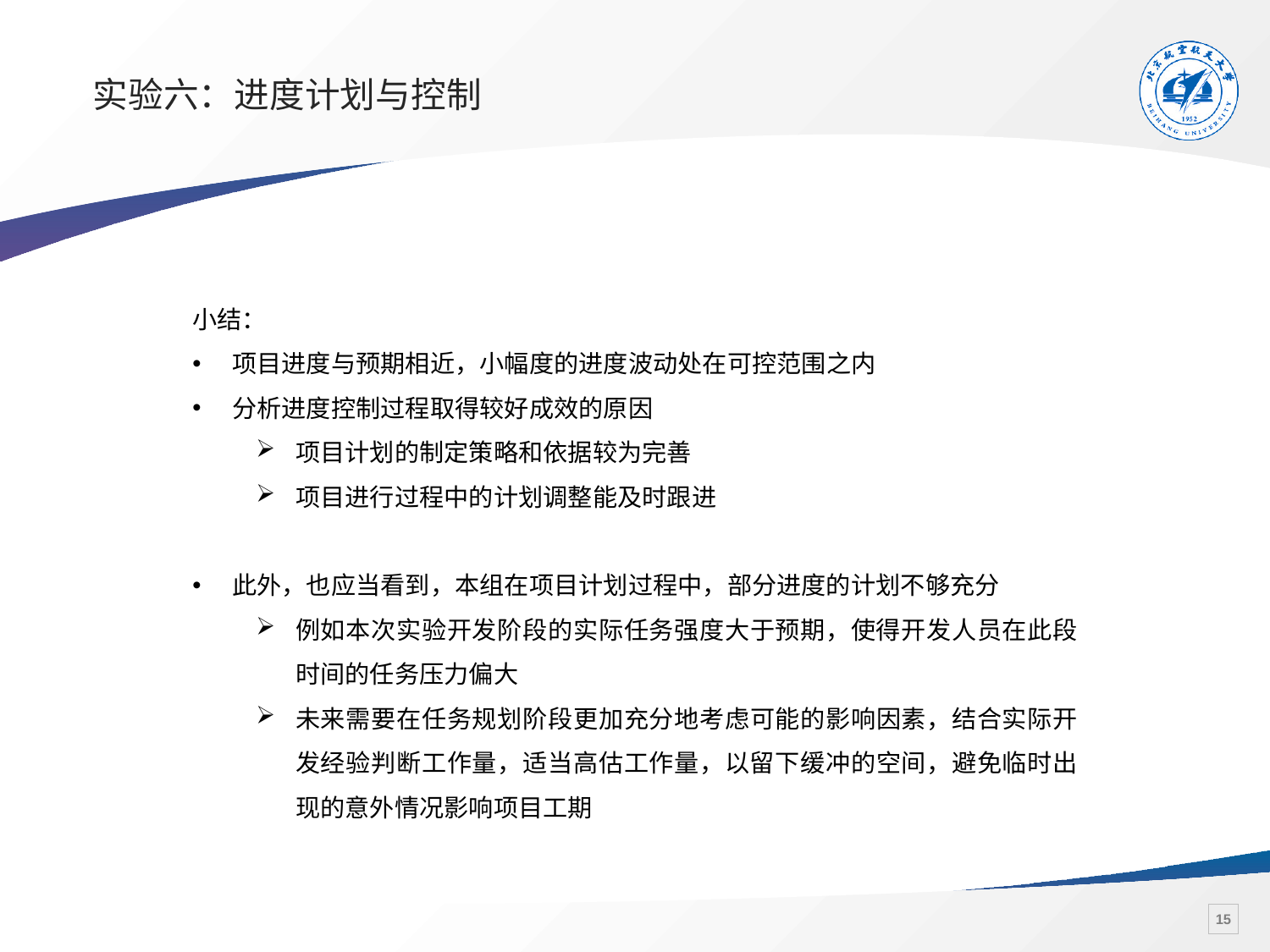

# 实验六：进度计划与控制
小结：
项目进度与预期相近，小幅度的进度波动处在可控范围之内
分析进度控制过程取得较好成效的原因
项目计划的制定策略和依据较为完善
项目进行过程中的计划调整能及时跟进

此外，也应当看到，本组在项目计划过程中，部分进度的计划不够充分
例如本次实验开发阶段的实际任务强度大于预期，使得开发人员在此段时间的任务压力偏大
未来需要在任务规划阶段更加充分地考虑可能的影响因素，结合实际开发经验判断工作量，适当高估工作量，以留下缓冲的空间，避免临时出现的意外情况影响项目工期